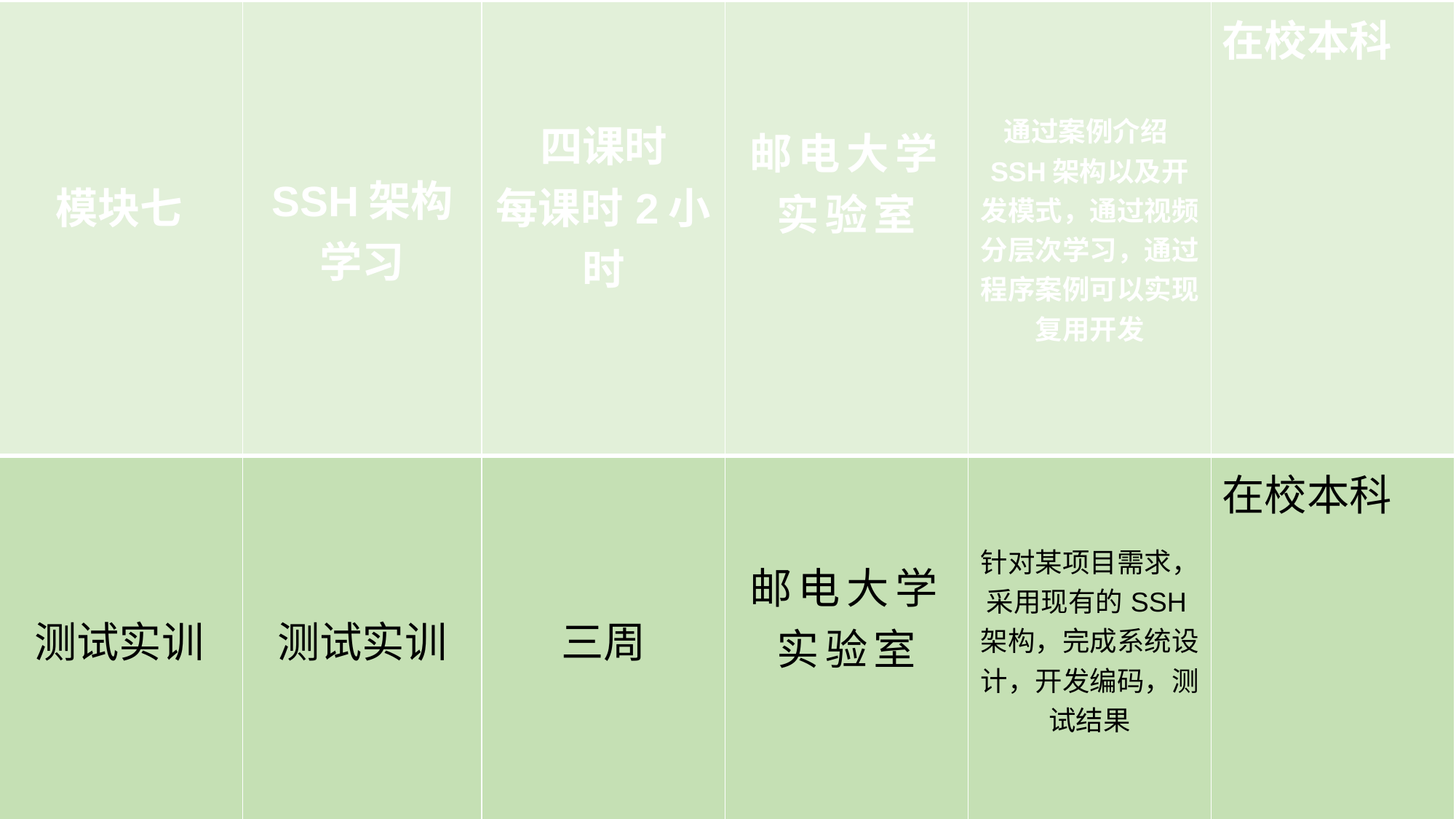

| 模块七 | SSH架构学习 | 四课时 每课时2小时 | 邮电大学实验室 | 通过案例介绍SSH架构以及开发模式，通过视频分层次学习，通过程序案例可以实现复用开发 | 在校本科 |
| --- | --- | --- | --- | --- | --- |
| 测试实训 | 测试实训 | 三周 | 邮电大学实验室 | 针对某项目需求，采用现有的SSH架构，完成系统设计，开发编码，测试结果 | 在校本科 |